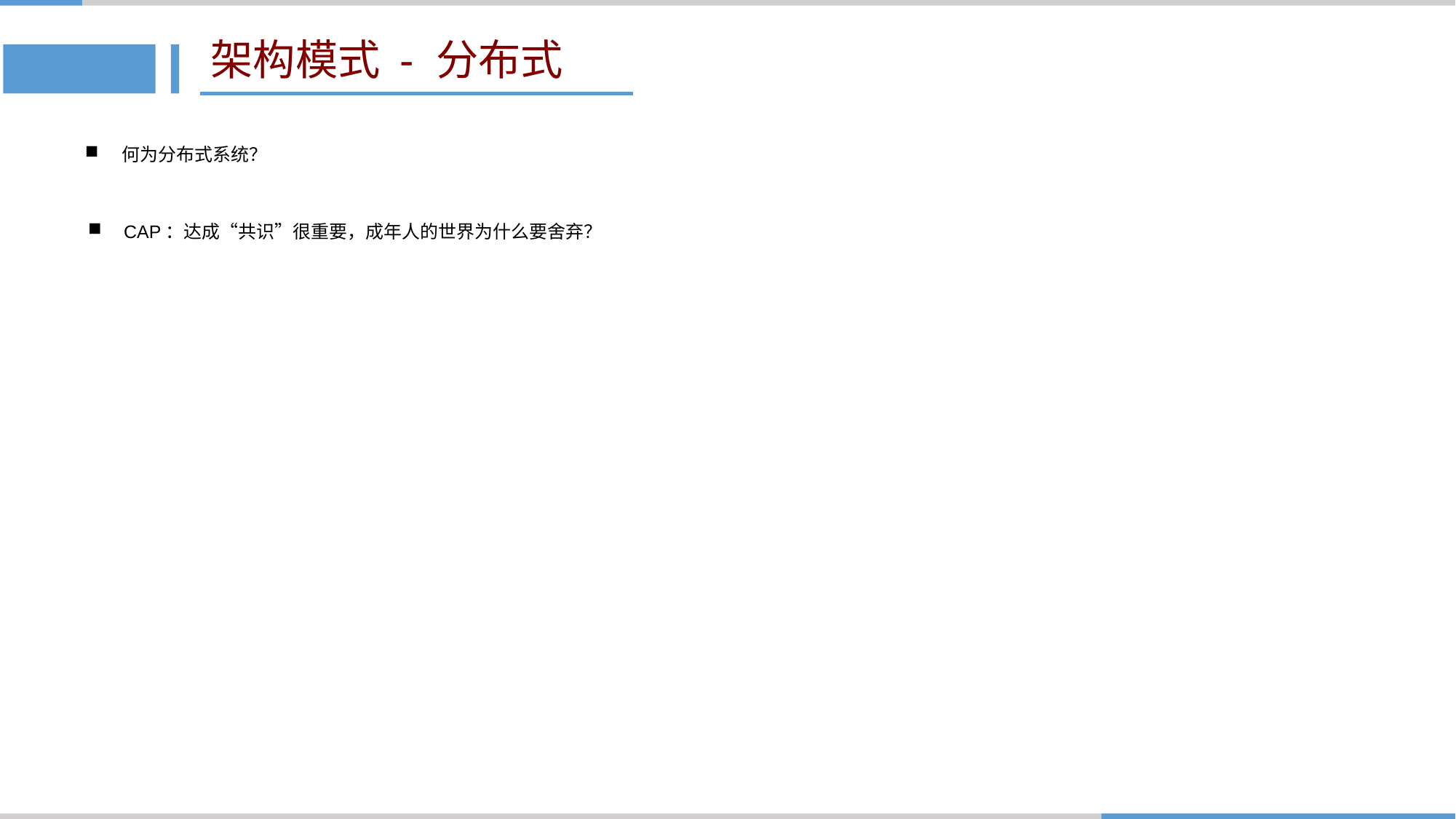

# 架构模式 - 分布式

   何为分布式系统？
   CAP：达成“共识”很重要，成年人的世界为什么要舍弃？